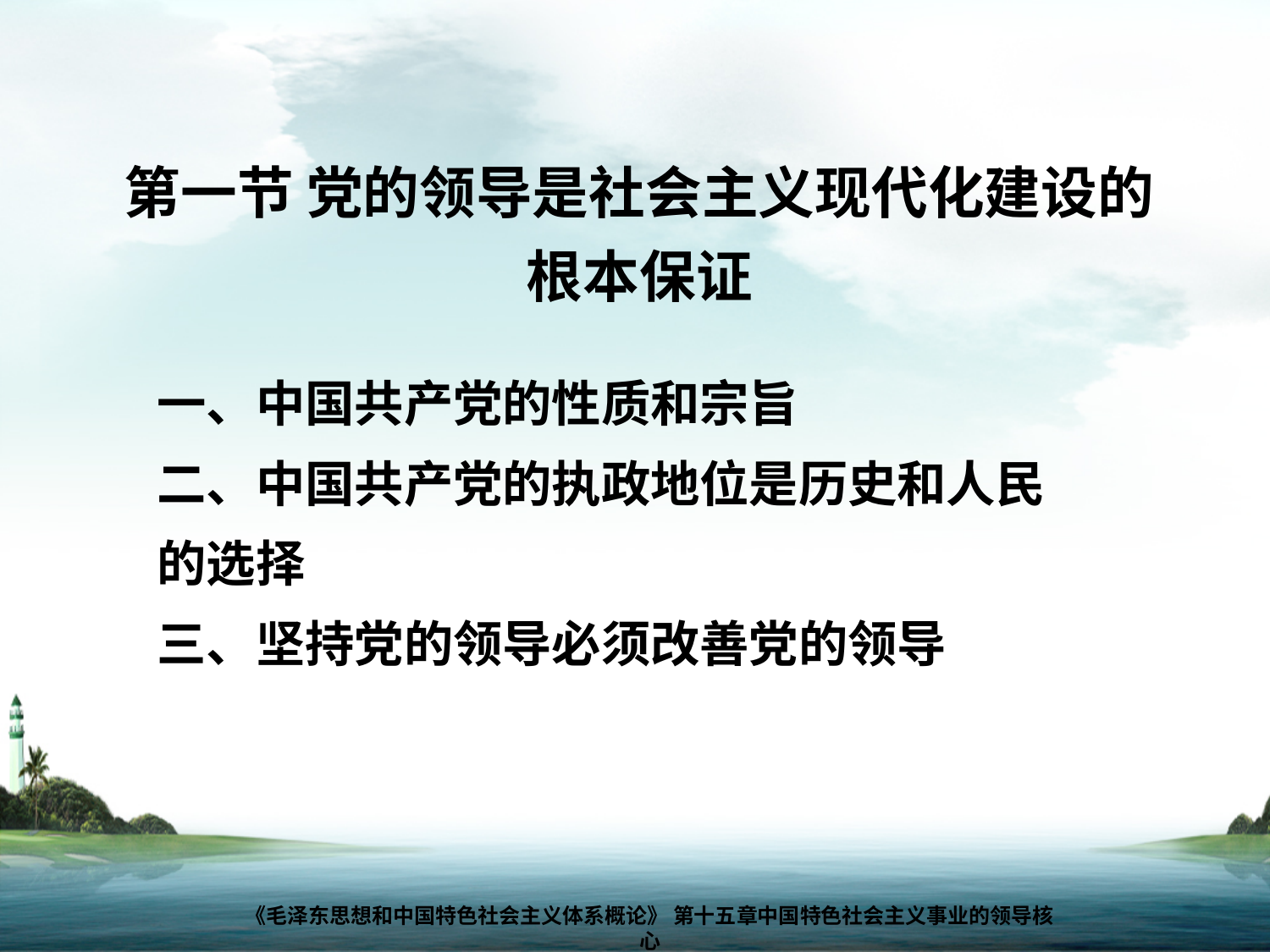

第一节 党的领导是社会主义现代化建设的
根本保证
一、中国共产党的性质和宗旨
二、中国共产党的执政地位是历史和人民的选择
三、坚持党的领导必须改善党的领导
《毛泽东思想和中国特色社会主义体系概论》 第十五章中国特色社会主义事业的领导核心